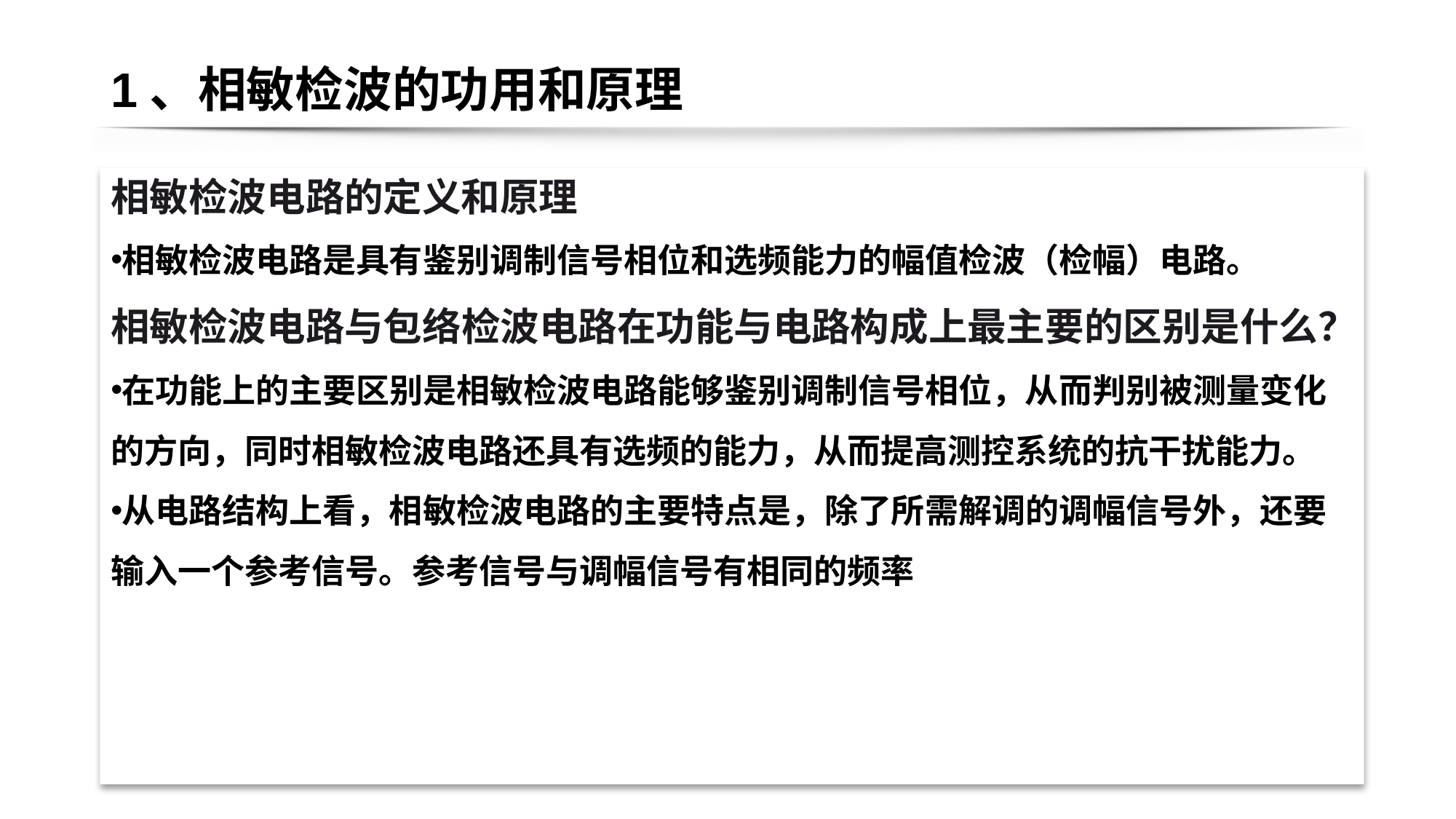

# 1、相敏检波的功用和原理
相敏检波电路的定义和原理
相敏检波电路是具有鉴别调制信号相位和选频能力的幅值检波（检幅）电路。
相敏检波电路与包络检波电路在功能与电路构成上最主要的区别是什么？
在功能上的主要区别是相敏检波电路能够鉴别调制信号相位，从而判别被测量变化的方向，同时相敏检波电路还具有选频的能力，从而提高测控系统的抗干扰能力。
从电路结构上看，相敏检波电路的主要特点是，除了所需解调的调幅信号外，还要输入一个参考信号。参考信号与调幅信号有相同的频率